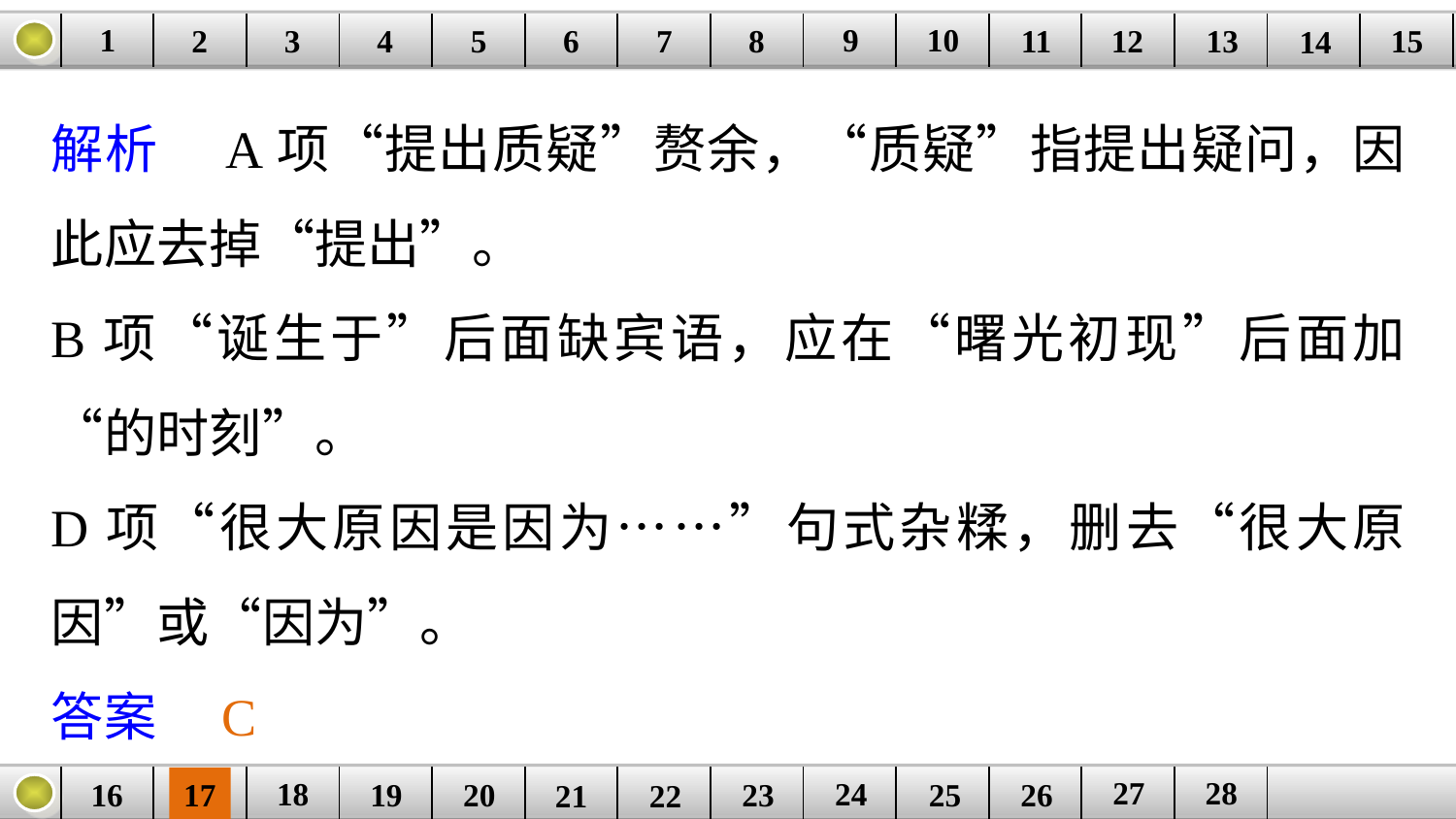

9
10
1
3
4
5
6
8
11
2
12
15
|  |  |  |  |  |  |  |  |  |  |  |  |  |  |  |
| --- | --- | --- | --- | --- | --- | --- | --- | --- | --- | --- | --- | --- | --- | --- |
7
13
14

解析　A项“提出质疑”赘余，“质疑”指提出疑问，因此应去掉“提出”。
B项“诞生于”后面缺宾语，应在“曙光初现”后面加“的时刻”。
D项“很大原因是因为……”句式杂糅，删去“很大原因”或“因为”。
答案　C

27
28
18
24
16
25
26
|  |  |  |  |  |  |  |  |  |  |  |  |  |
| --- | --- | --- | --- | --- | --- | --- | --- | --- | --- | --- | --- | --- |
23
17
19
20
21
22